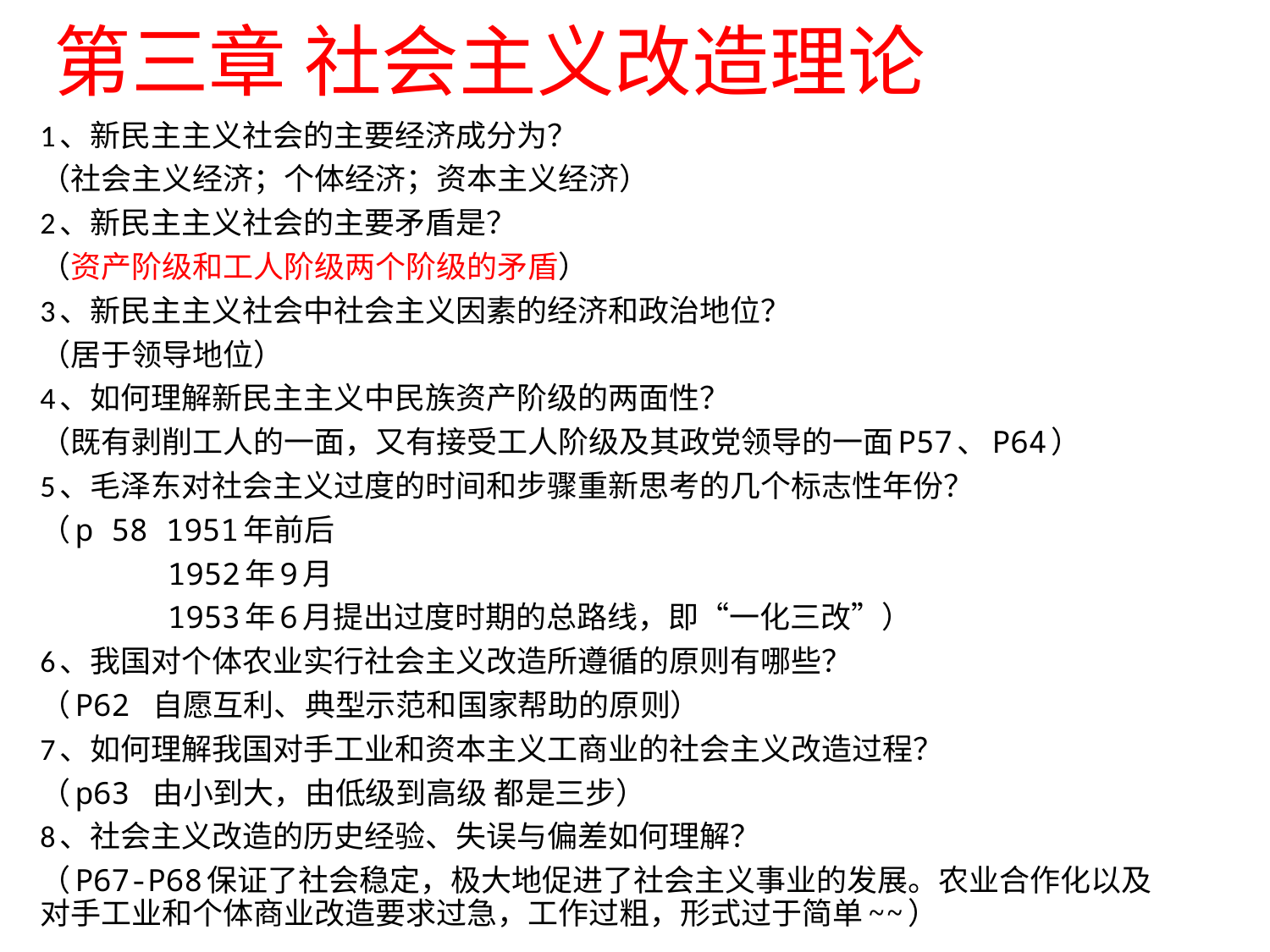

# 第三章 社会主义改造理论
1、新民主主义社会的主要经济成分为？
（社会主义经济；个体经济；资本主义经济）
2、新民主主义社会的主要矛盾是？
（资产阶级和工人阶级两个阶级的矛盾）
3、新民主主义社会中社会主义因素的经济和政治地位？
（居于领导地位）
4、如何理解新民主主义中民族资产阶级的两面性？
（既有剥削工人的一面，又有接受工人阶级及其政党领导的一面P57、P64）
5、毛泽东对社会主义过度的时间和步骤重新思考的几个标志性年份？
（p 58 1951年前后
       1952年9月
       1953年6月提出过度时期的总路线，即“一化三改”）
6、我国对个体农业实行社会主义改造所遵循的原则有哪些？
（P62 自愿互利、典型示范和国家帮助的原则）
7、如何理解我国对手工业和资本主义工商业的社会主义改造过程？
（p63 由小到大，由低级到高级 都是三步）
8、社会主义改造的历史经验、失误与偏差如何理解？
（P67-P68保证了社会稳定，极大地促进了社会主义事业的发展。农业合作化以及对手工业和个体商业改造要求过急，工作过粗，形式过于简单~~）